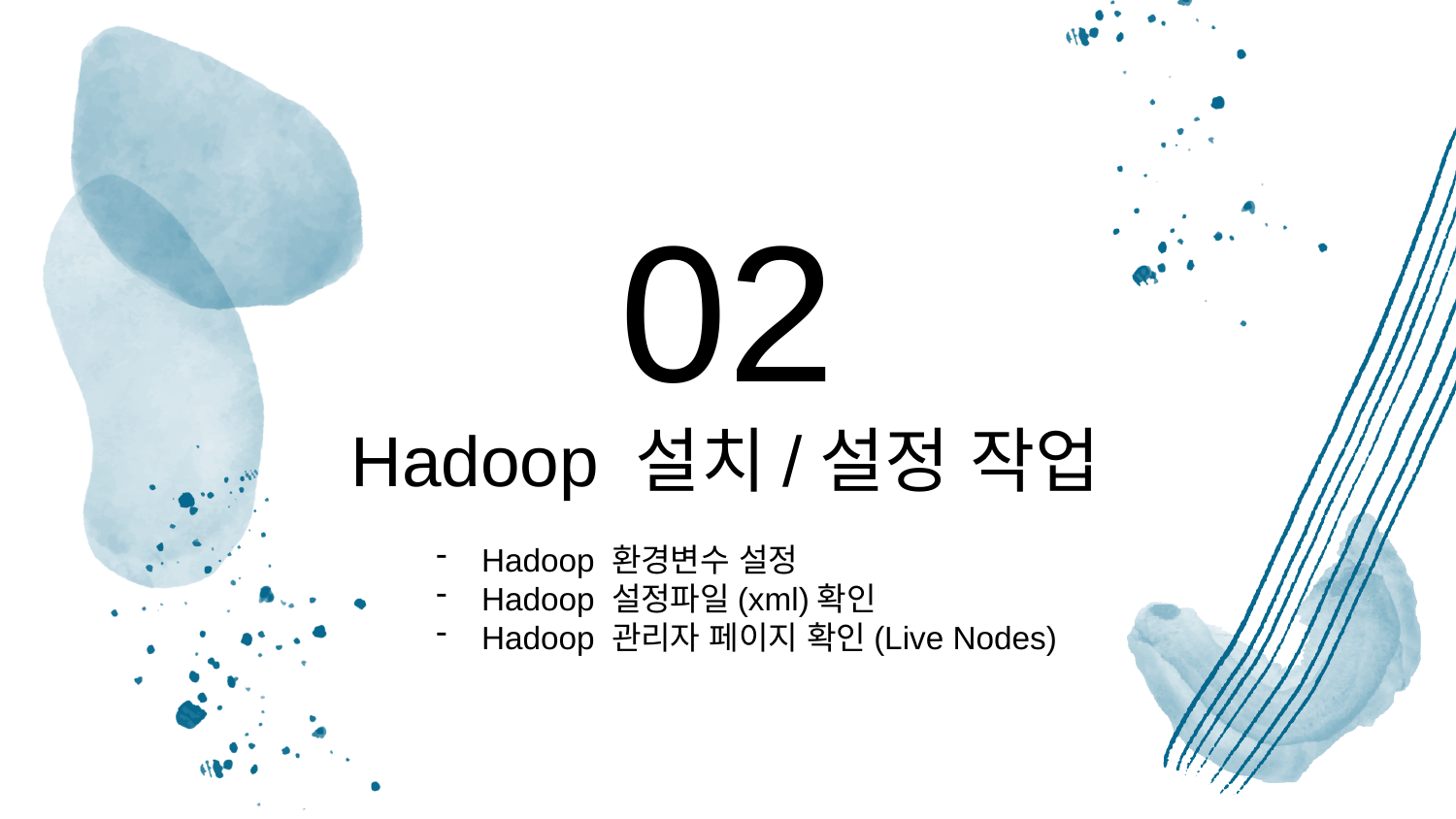

02
# Hadoop 설치/설정 작업
Hadoop 환경변수 설정
Hadoop 설정파일(xml)확인
Hadoop 관리자 페이지 확인(Live Nodes)